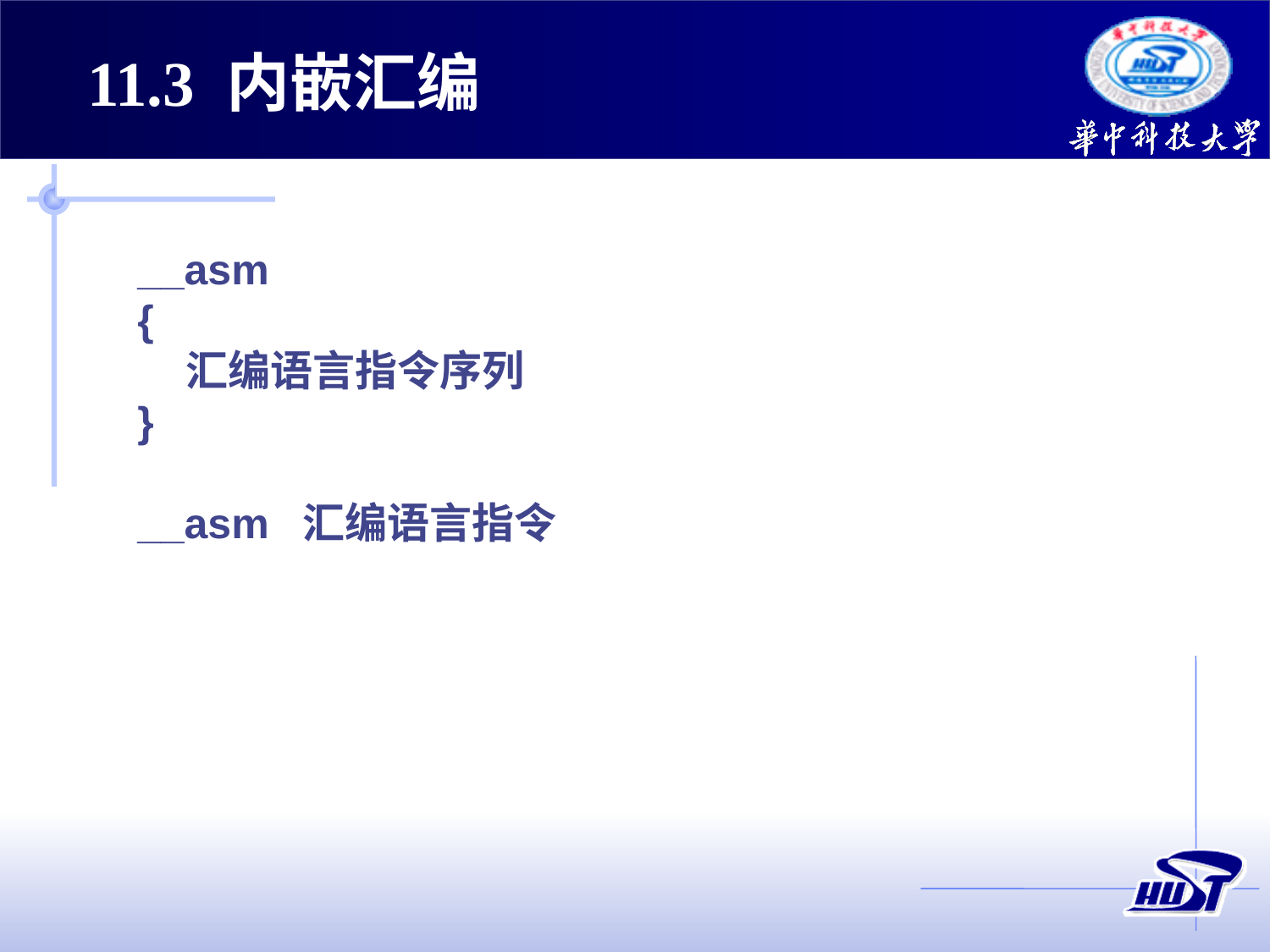

11.3 内嵌汇编
__asm
{
    汇编语言指令序列
}

__asm  汇编语言指令